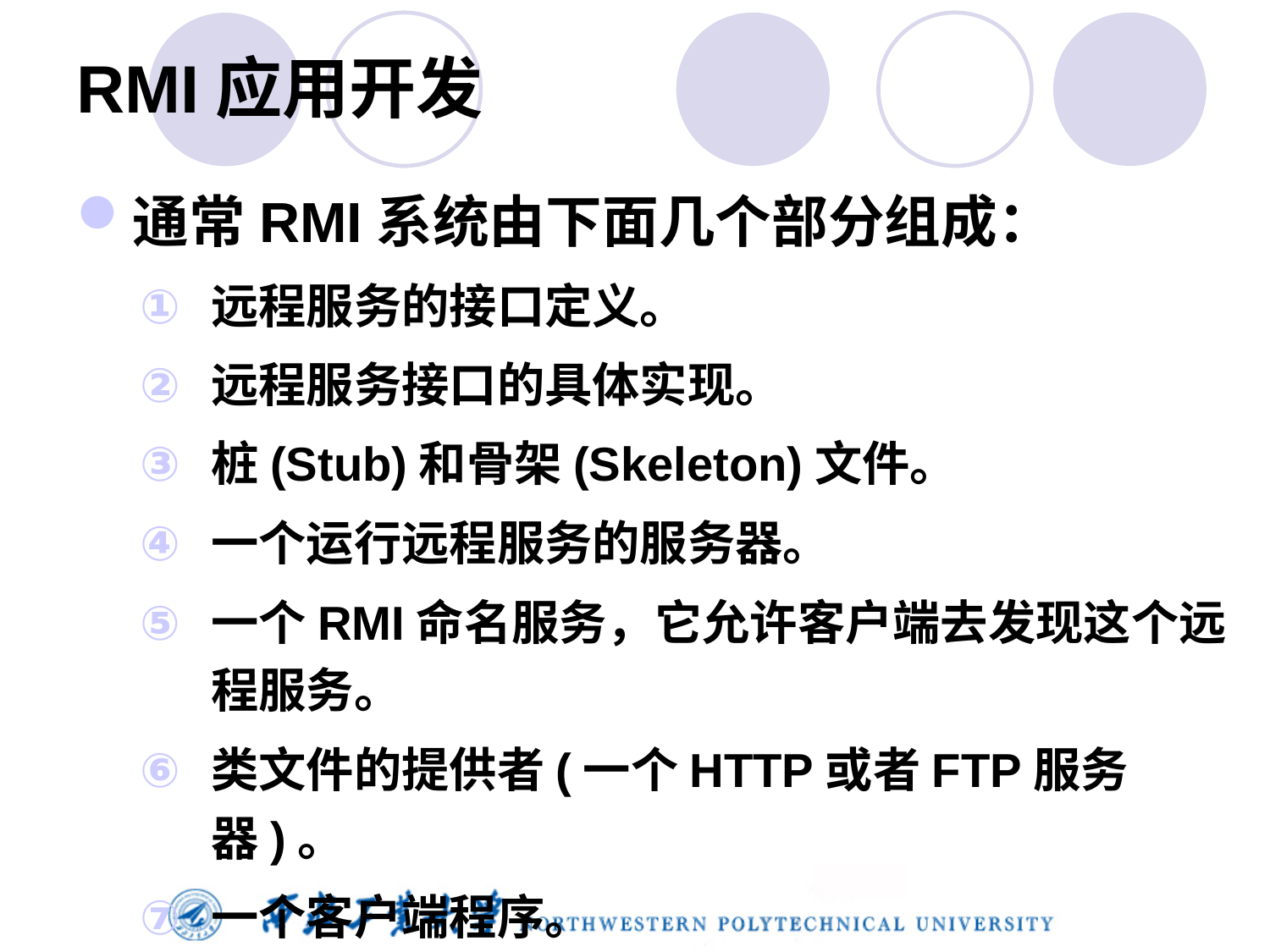

# RMI应用开发
通常RMI系统由下面几个部分组成：
远程服务的接口定义。
远程服务接口的具体实现。
桩(Stub)和骨架(Skeleton)文件。
一个运行远程服务的服务器。
一个RMI命名服务，它允许客户端去发现这个远程服务。
类文件的提供者(一个HTTP或者FTP服务器)。
一个客户端程序。